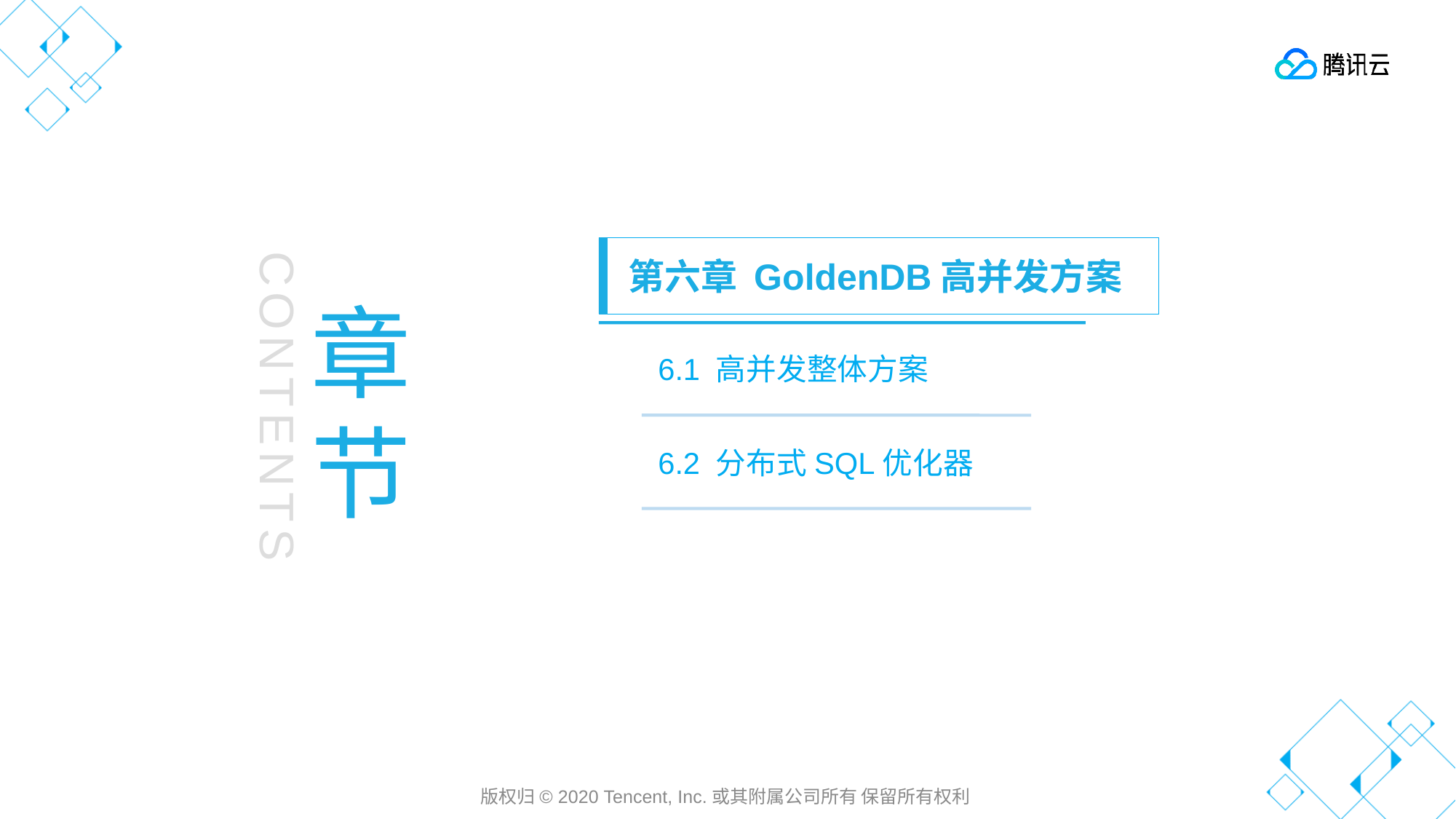

第六章 GoldenDB高并发方案
章节

第一章 云计算发展历史
6.1 高并发整体方案
CONTENTS

6.2 分布式SQL优化器

版权归© 2020 Tencent, Inc.或其附属公司所有 保留所有权利